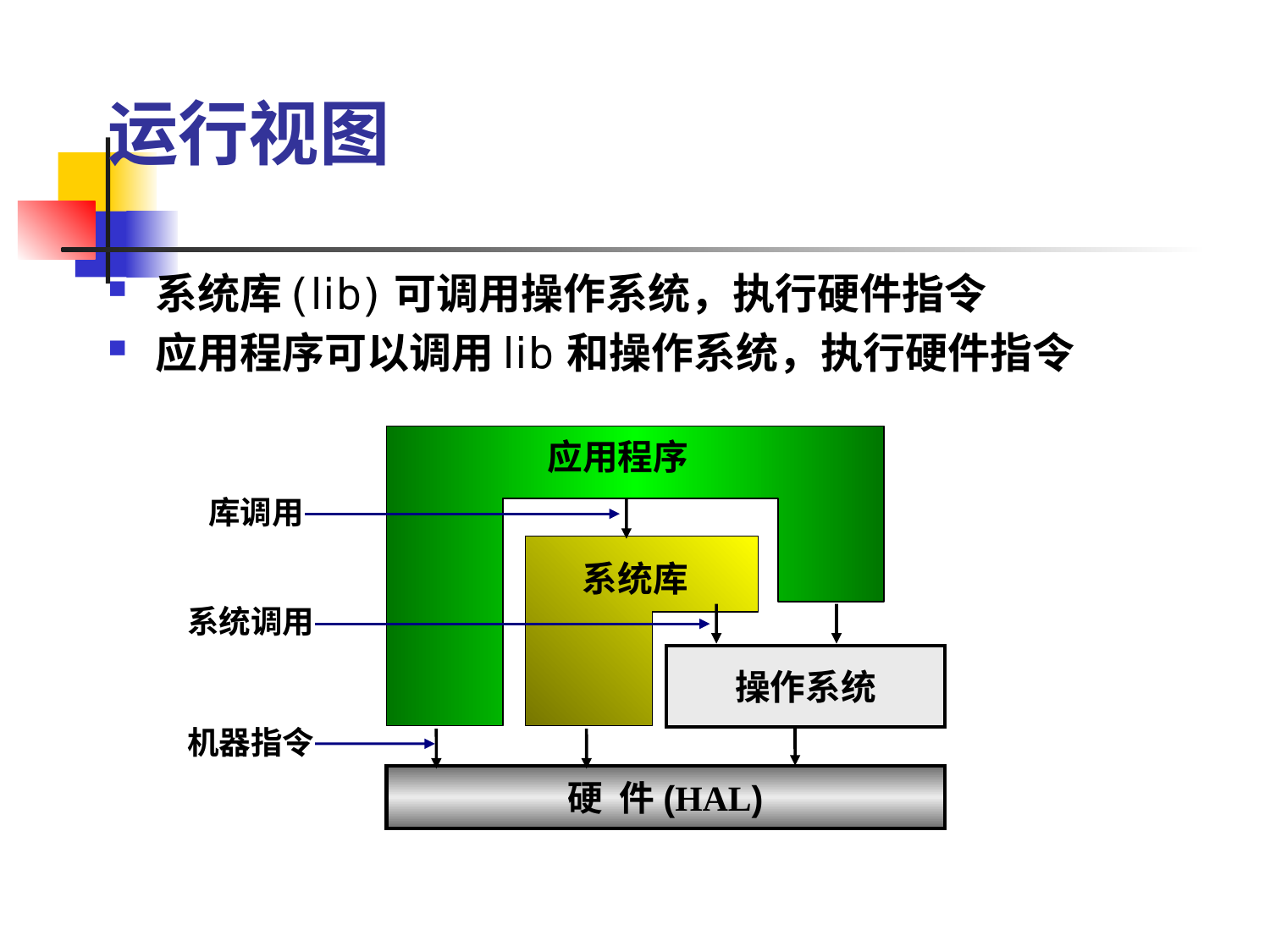

# 运行视图

系统库(lib)可调用操作系统，执行硬件指令
应用程序可以调用lib和操作系统，执行硬件指令

应用程序
库调用

系统库
系统调用

操作系统
机器指令

硬  件(HAL)